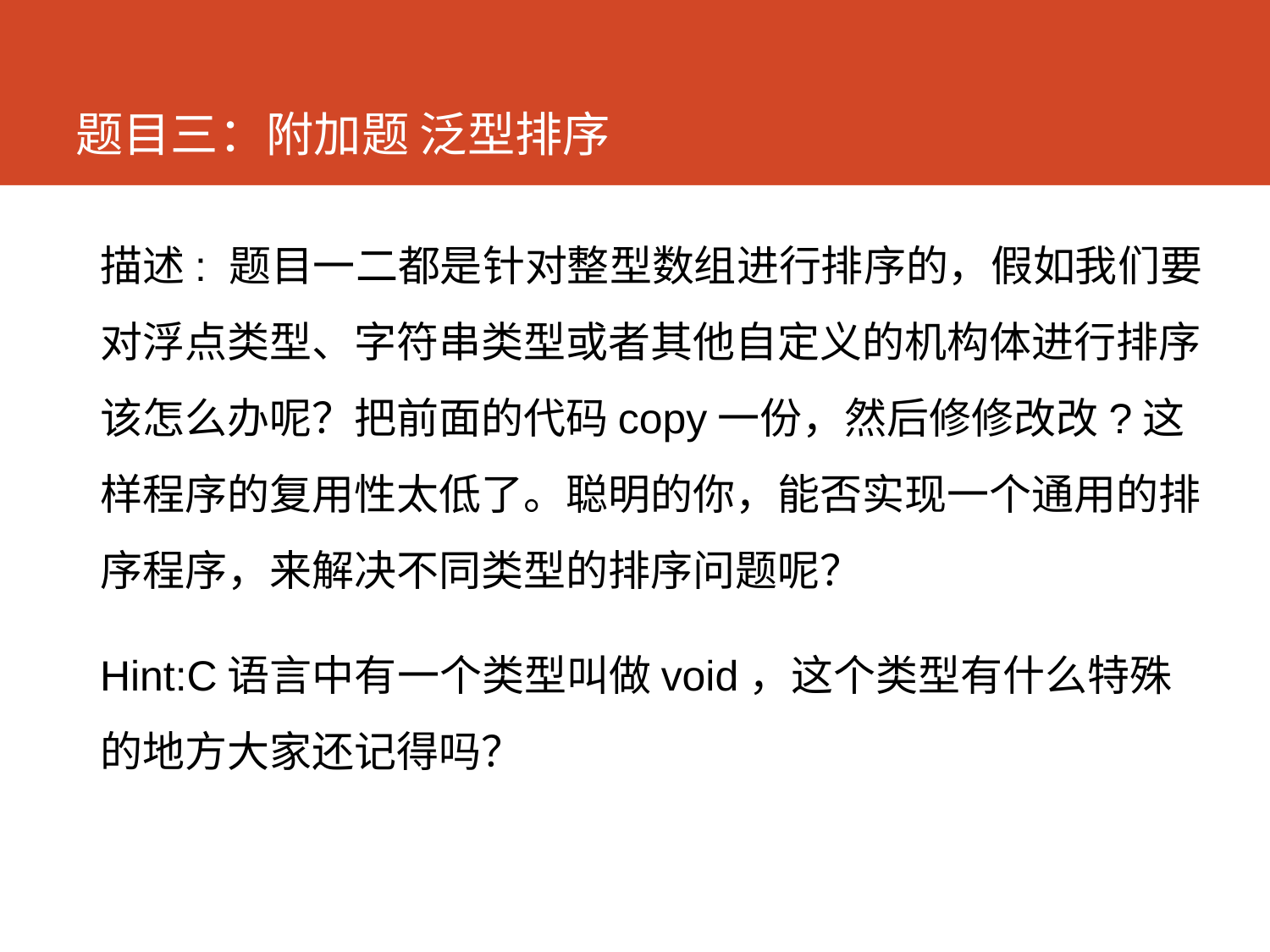

# 题目三：附加题 泛型排序
描述: 题目一二都是针对整型数组进行排序的，假如我们要对浮点类型、字符串类型或者其他自定义的机构体进行排序该怎么办呢？把前面的代码copy一份，然后修修改改?这样程序的复用性太低了。聪明的你，能否实现一个通用的排序程序，来解决不同类型的排序问题呢？
Hint:C语言中有一个类型叫做void，这个类型有什么特殊的地方大家还记得吗？